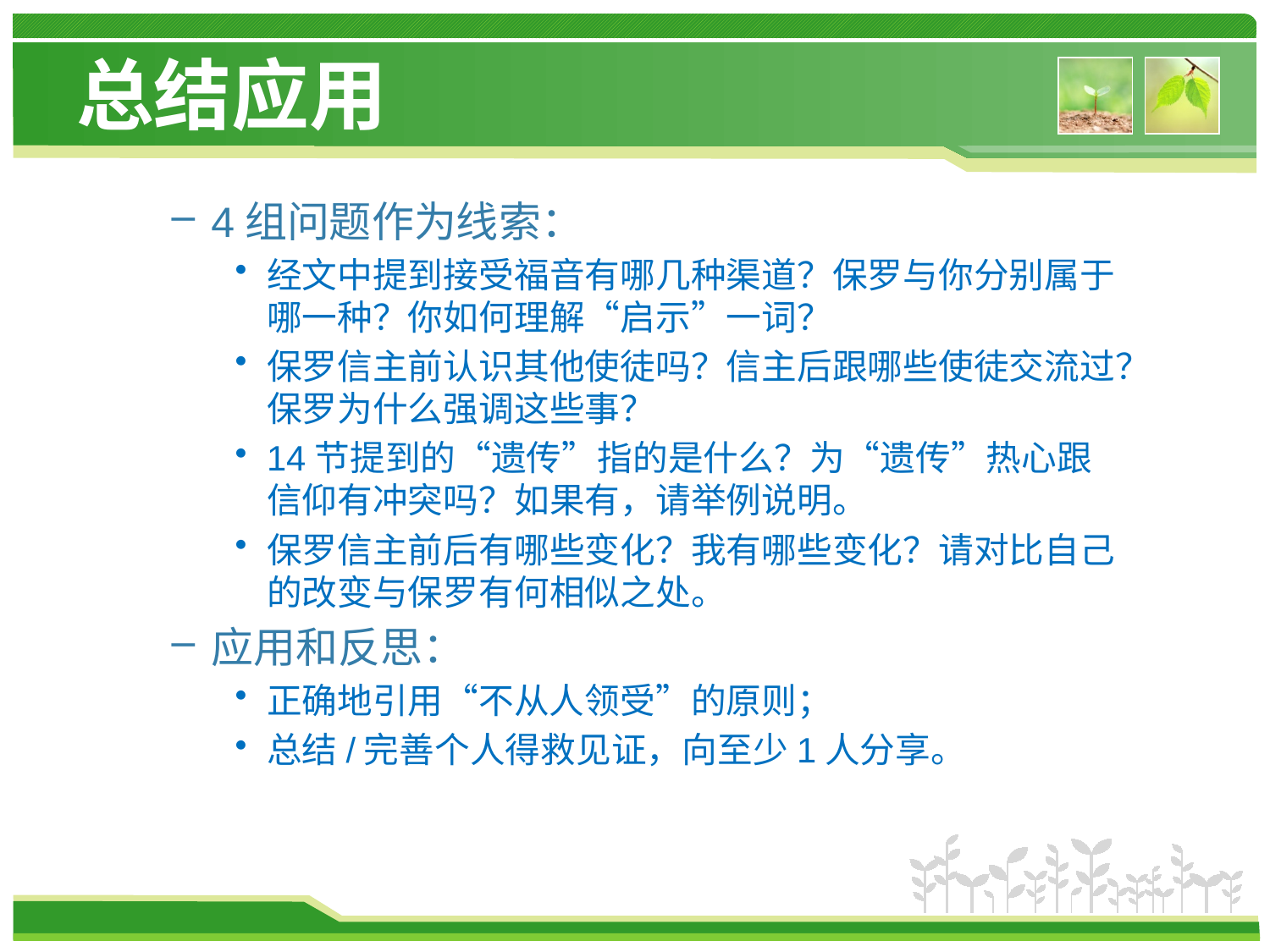

# 总结应用
4组问题作为线索：
经文中提到接受福音有哪几种渠道？保罗与你分别属于哪一种？你如何理解“启示”一词？
保罗信主前认识其他使徒吗？信主后跟哪些使徒交流过？保罗为什么强调这些事？
14节提到的“遗传”指的是什么？为“遗传”热心跟信仰有冲突吗？如果有，请举例说明。
保罗信主前后有哪些变化？我有哪些变化？请对比自己的改变与保罗有何相似之处。
应用和反思：
正确地引用“不从人领受”的原则；
总结/完善个人得救见证，向至少1人分享。